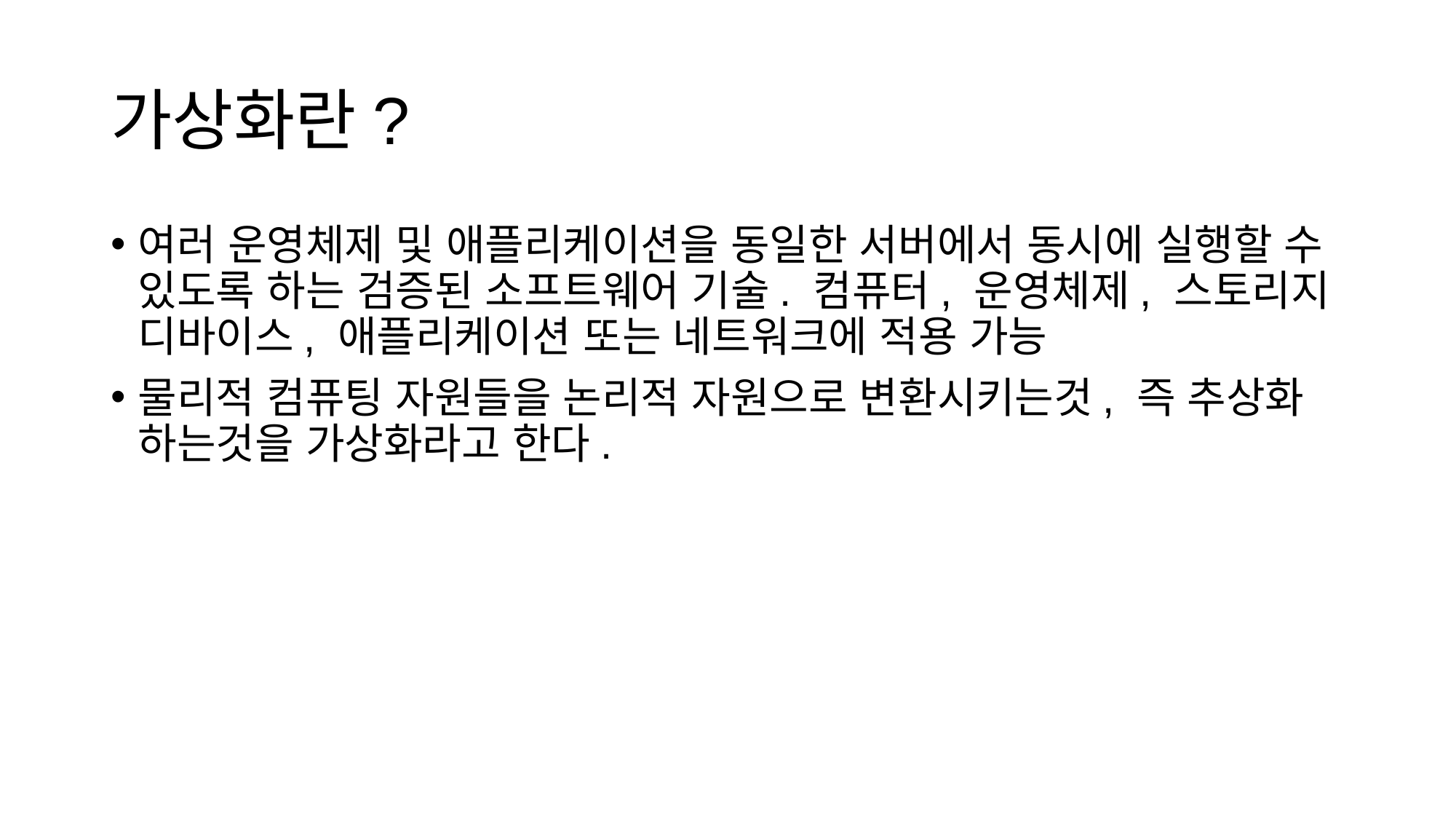

# 가상화란?
여러 운영체제 및 애플리케이션을 동일한 서버에서 동시에 실행할 수 있도록 하는 검증된 소프트웨어 기술. 컴퓨터, 운영체제, 스토리지 디바이스, 애플리케이션 또는 네트워크에 적용 가능
물리적 컴퓨팅 자원들을 논리적 자원으로 변환시키는것, 즉 추상화 하는것을 가상화라고 한다.